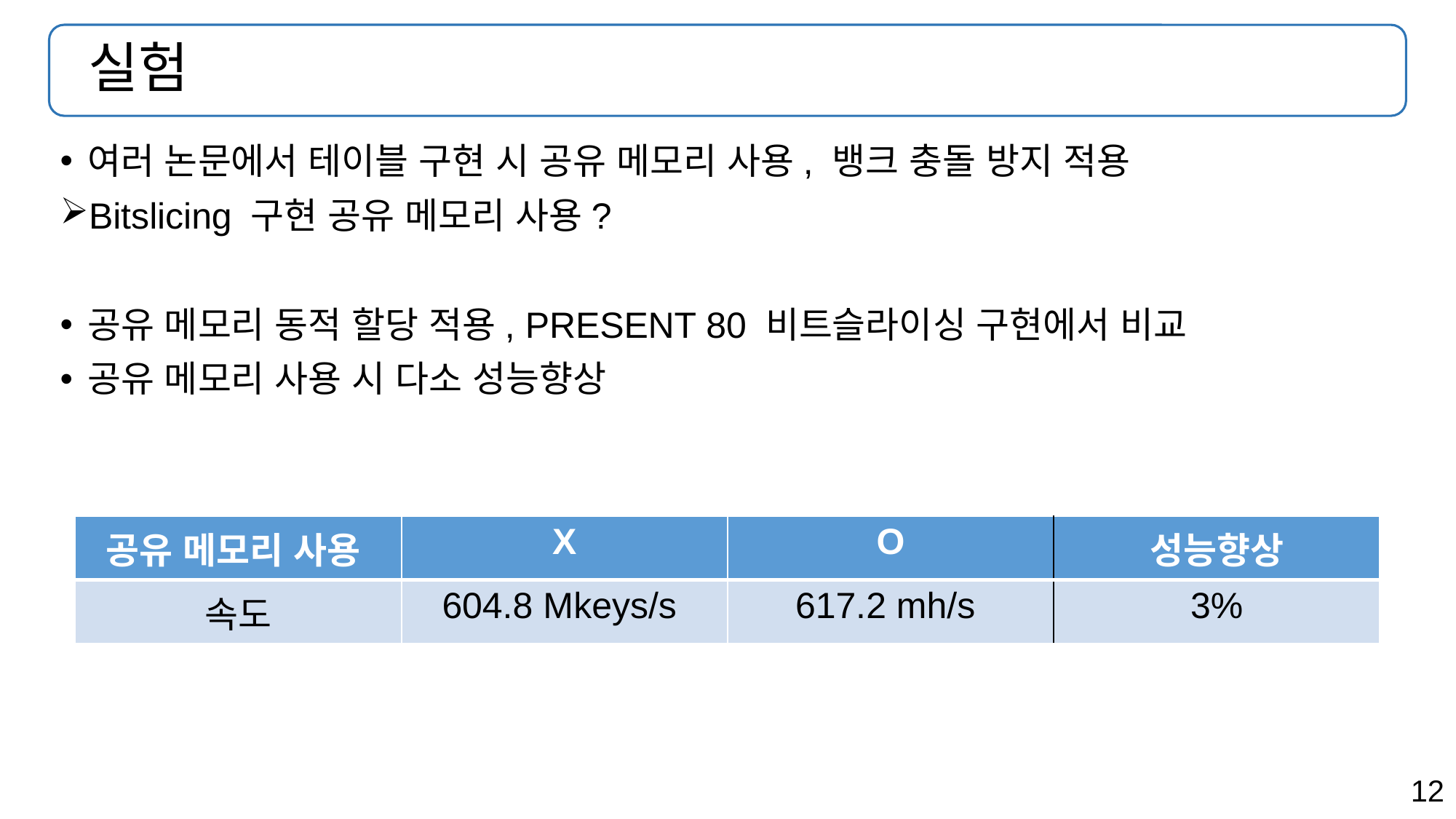

# 실험
여러 논문에서 테이블 구현 시 공유 메모리 사용, 뱅크 충돌 방지 적용
Bitslicing 구현 공유 메모리 사용?

공유 메모리 동적 할당 적용, PRESENT 80 비트슬라이싱 구현에서 비교
공유 메모리 사용 시 다소 성능향상

| 공유 메모리 사용 | X | O | 성능향상 |
| --- | --- | --- | --- |
| 속도 | 604.8 Mkeys/s | 617.2 mh/s | 3% |